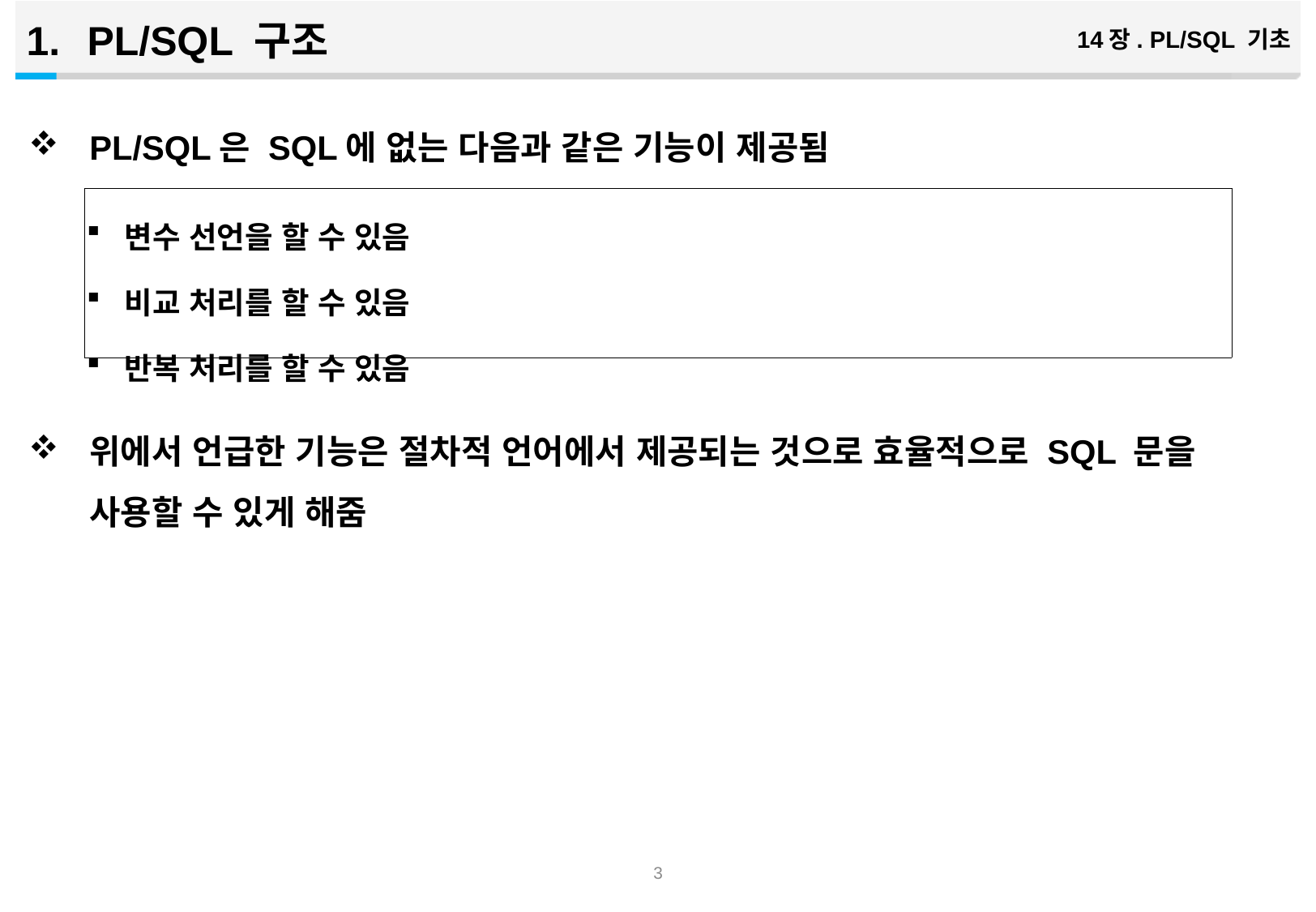

PL/SQL 구조
14장. PL/SQL 기초
PL/SQL은 SQL에 없는 다음과 같은 기능이 제공됨

위에서 언급한 기능은 절차적 언어에서 제공되는 것으로 효율적으로 SQL 문을 사용할 수 있게 해줌
| 변수 선언을 할 수 있음 비교 처리를 할 수 있음 반복 처리를 할 수 있음 |
| --- |
3